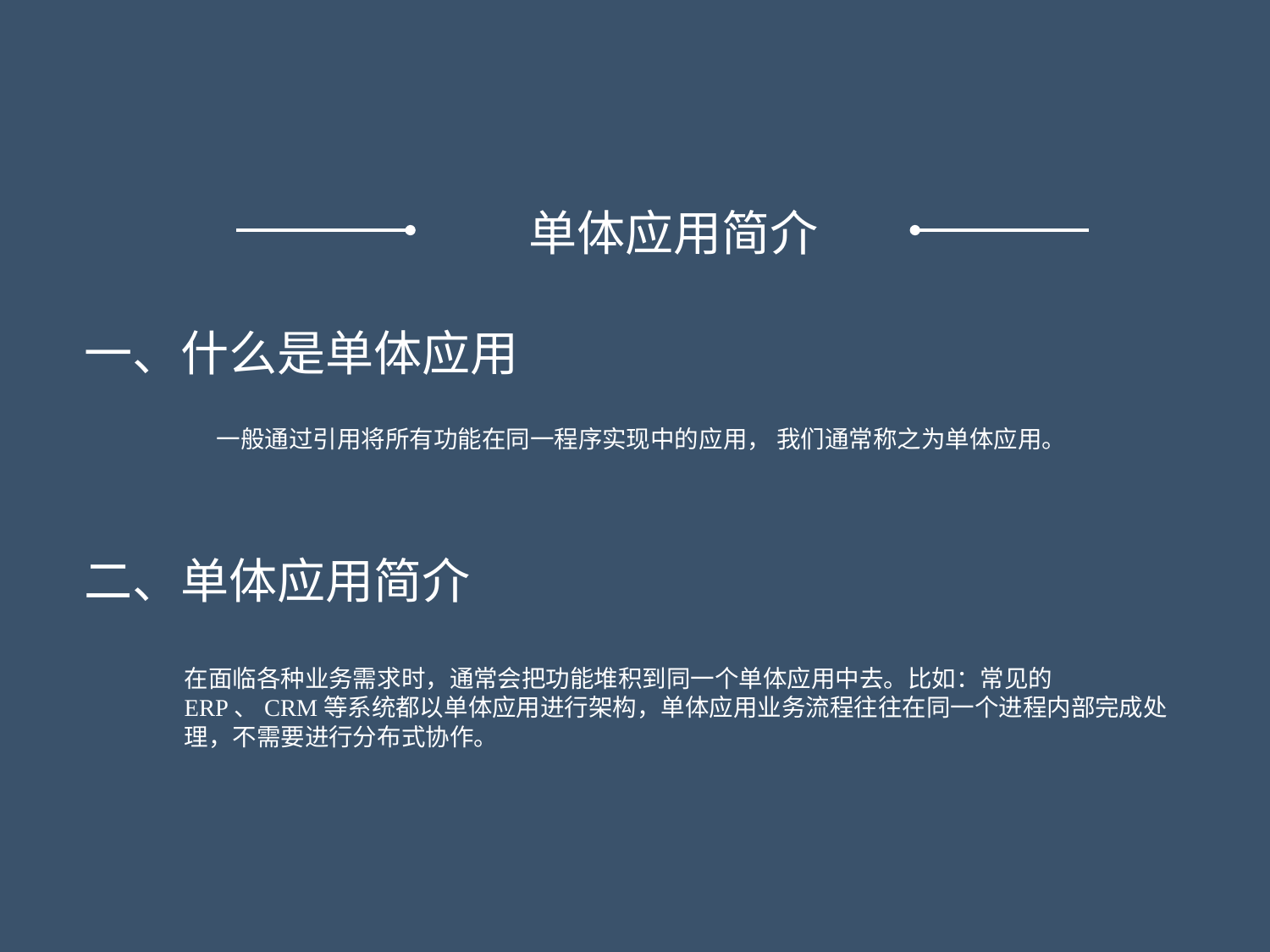

单体应用简介

一、什么是单体应用
一般通过引用将所有功能在同一程序实现中的应用， 我们通常称之为单体应用。

二、单体应用简介

在面临各种业务需求时，通常会把功能堆积到同一个单体应用中去。比如：常见的ERP、CRM等系统都以单体应用进行架构，单体应用业务流程往往在同一个进程内部完成处理，不需要进行分布式协作。